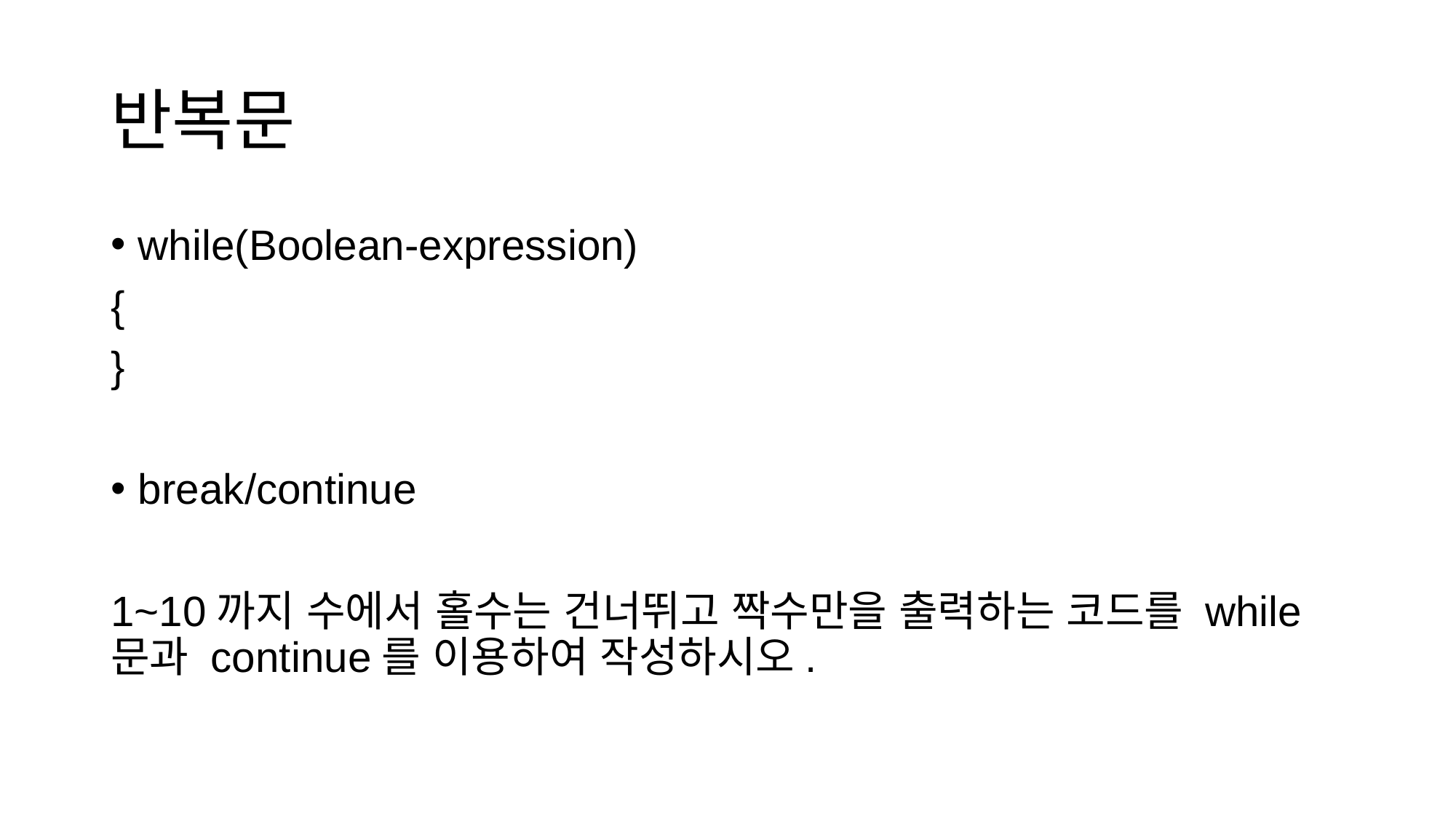

# 반복문
while(Boolean-expression)
{
}

break/continue

1~10까지 수에서 홀수는 건너뛰고 짝수만을 출력하는 코드를 while문과 continue를 이용하여 작성하시오.